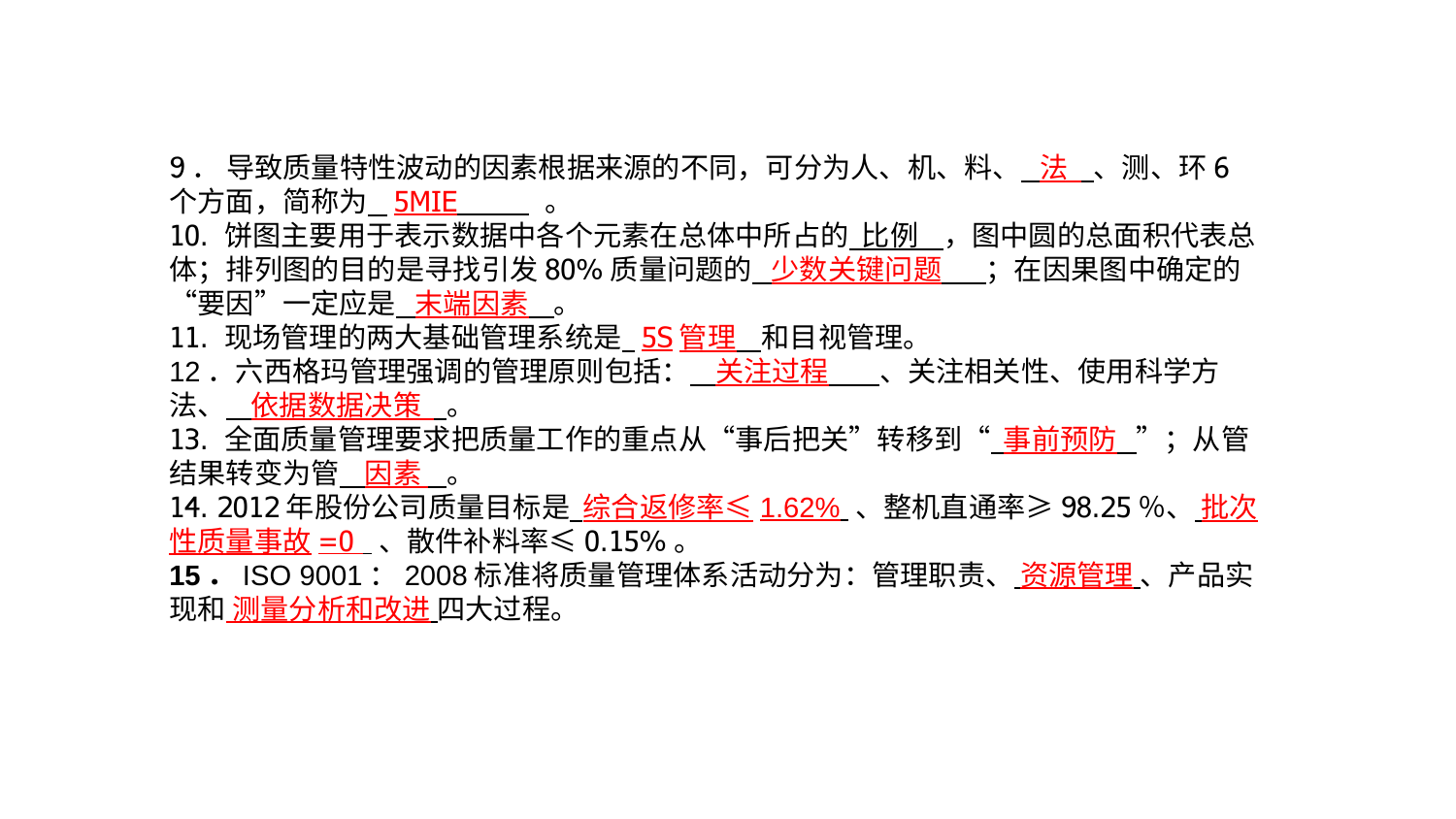

9． 导致质量特性波动的因素根据来源的不同，可分为人、机、料、   法    、测、环6个方面，简称为   5MIE         。
10. 饼图主要用于表示数据中各个元素在总体中所占的  比例    ，图中圆的总面积代表总体；排列图的目的是寻找引发80%质量问题的   少数关键问题       ；在因果图中确定的“要因”一定应是   末端因素    。
11. 现场管理的两大基础管理系统是  5S管理    和目视管理。
12．六西格玛管理强调的管理原则包括：    关注过程        、关注相关性、使用科学方法、    依据数据决策    。
13. 全面质量管理要求把质量工作的重点从“事后把关”转移到“  事前预防   ”；从管结果转变为管    因素    。
14. 2012年股份公司质量目标是  综合返修率≤1.62% 、整机直通率≥98.25％、 批次性质量事故=0  、散件补料率≤0.15%。
15．ISO 9001：2008标准将质量管理体系活动分为：管理职责、 资源管理 、产品实现和 测量分析和改进 四大过程。